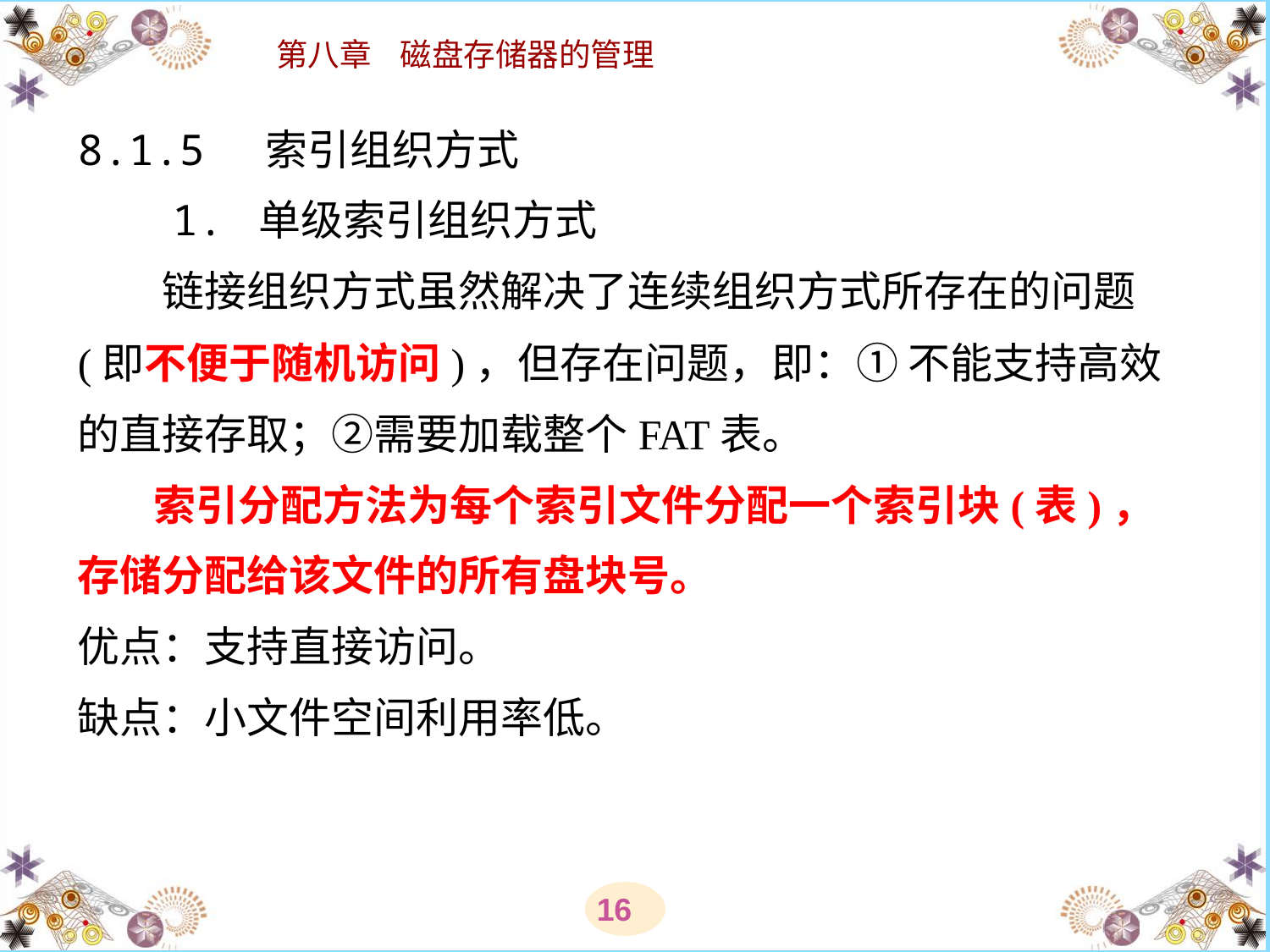

# 8.1.5  索引组织方式 　　1. 单级索引组织方式 　　链接组织方式虽然解决了连续组织方式所存在的问题(即不便于随机访问)，但存在问题，即：① 不能支持高效的直接存取；②需要加载整个FAT表。 索引分配方法为每个索引文件分配一个索引块(表)，存储分配给该文件的所有盘块号。 优点：支持直接访问。 缺点：小文件空间利用率低。